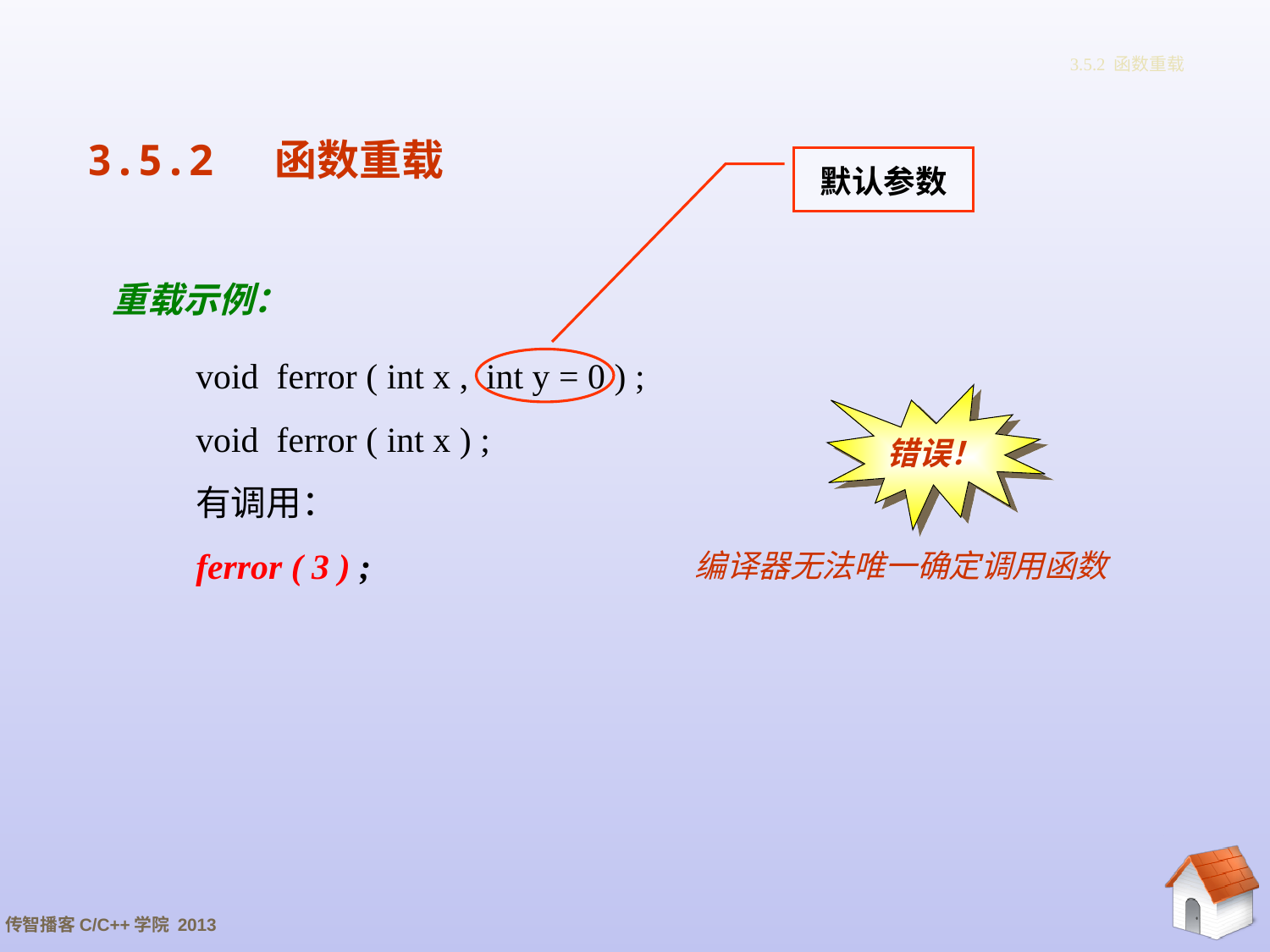

# 3.5.2 函数重载
3.5.2  函数重载
默认参数
重载示例：
void  ferror ( int x ,  int y = 0 ) ;
void  ferror ( int x ) ;
有调用：
ferror ( 3 ) ;

错误！
编译器无法唯一确定调用函数